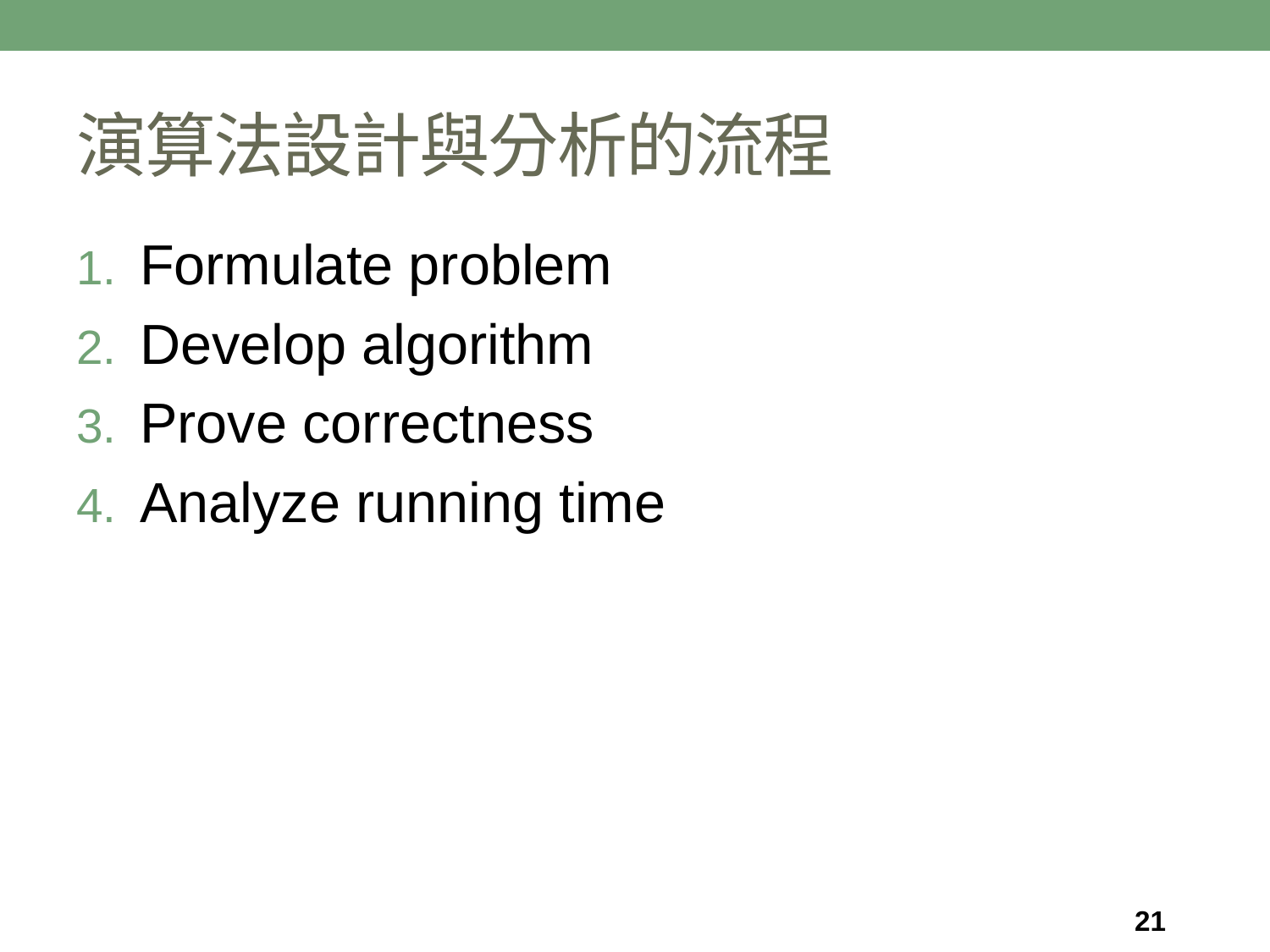

# 演算法設計與分析的流程
Formulate problem
Develop algorithm
Prove correctness
Analyze running time

21